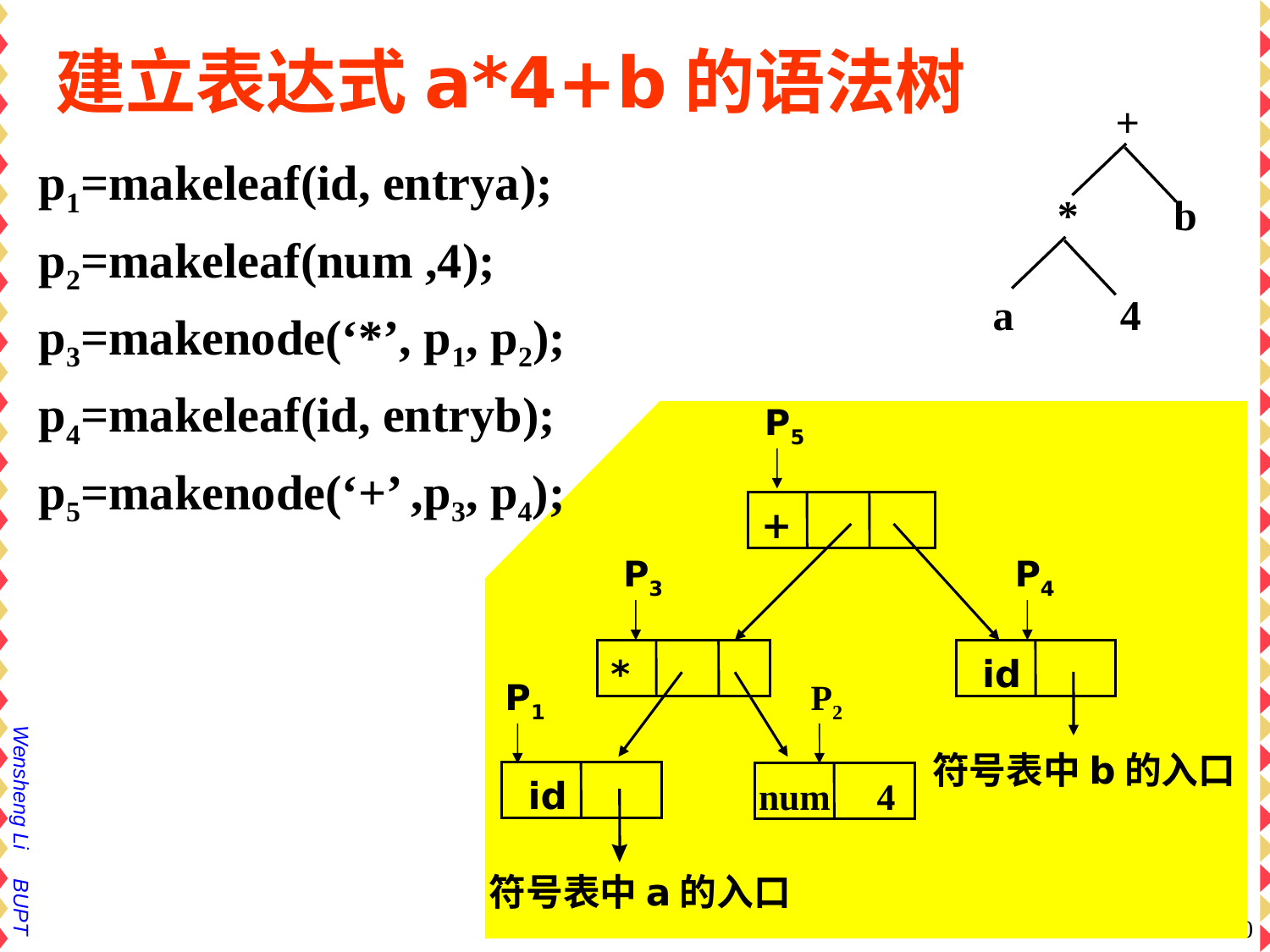

# 建立表达式a*4+b的语法树
+

 *         b

   a          4
p1=makeleaf(id, entrya);
p2=makeleaf(num ,4);
p3=makenode(‘*’, p1, p2);
p4=makeleaf(id, entryb);
p5=makenode(‘+’ ,p3, p4);
P5

  +

P3

 *

P4

 id

符号表中b的入口
P1

 id

符号表中a的入口
P2

num     4
50